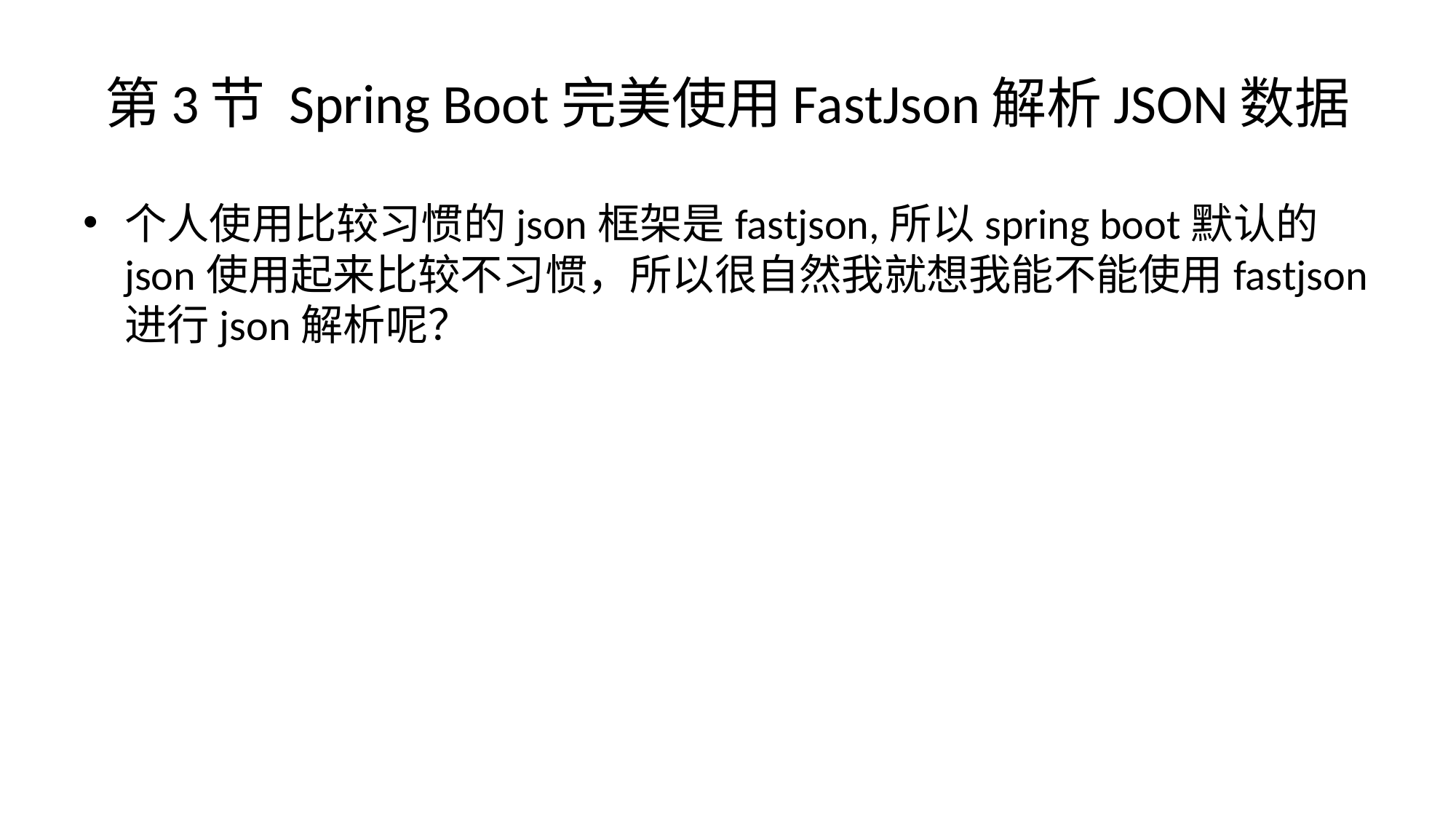

# 第3节 Spring Boot完美使用FastJson解析JSON数据
个人使用比较习惯的json框架是fastjson,所以spring boot默认的json使用起来比较不习惯，所以很自然我就想我能不能使用fastjson进行json解析呢？